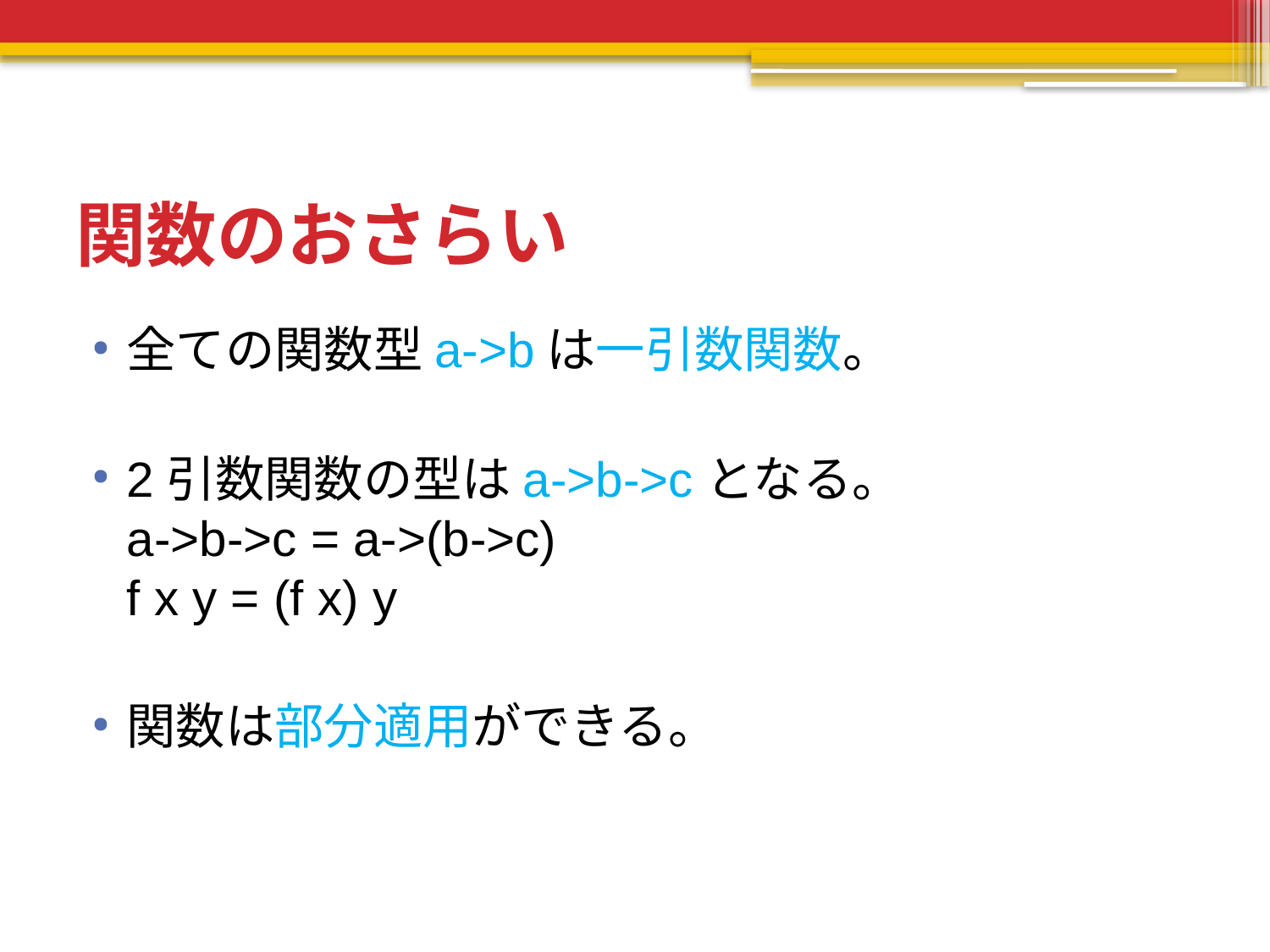

# 関数のおさらい
全ての関数型a->bは一引数関数。

2引数関数の型はa->b->cとなる。
a->b->c = a->(b->c)
f x y = (f x) y

関数は部分適用ができる。